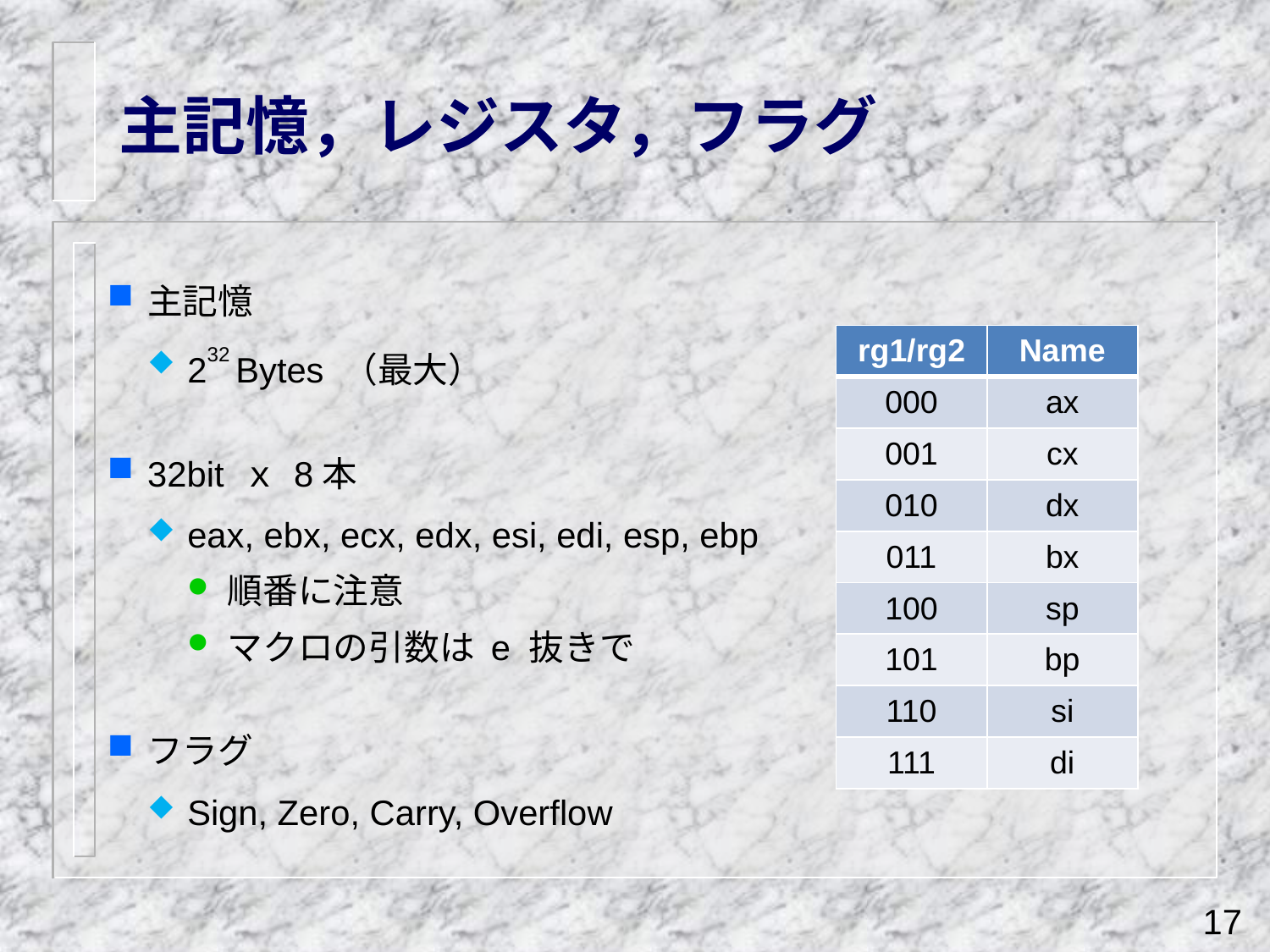

# 主記憶，レジスタ，フラグ
主記憶
232 Bytes （最大）
32bit ｘ 8本
eax, ebx, ecx, edx, esi, edi, esp, ebp
順番に注意
マクロの引数は e 抜きで
フラグ
Sign, Zero, Carry, Overflow
| rg1/rg2 | Name |
| --- | --- |
| 000 | ax |
| 001 | cx |
| 010 | dx |
| 011 | bx |
| 100 | sp |
| 101 | bp |
| 110 | si |
| 111 | di |
17